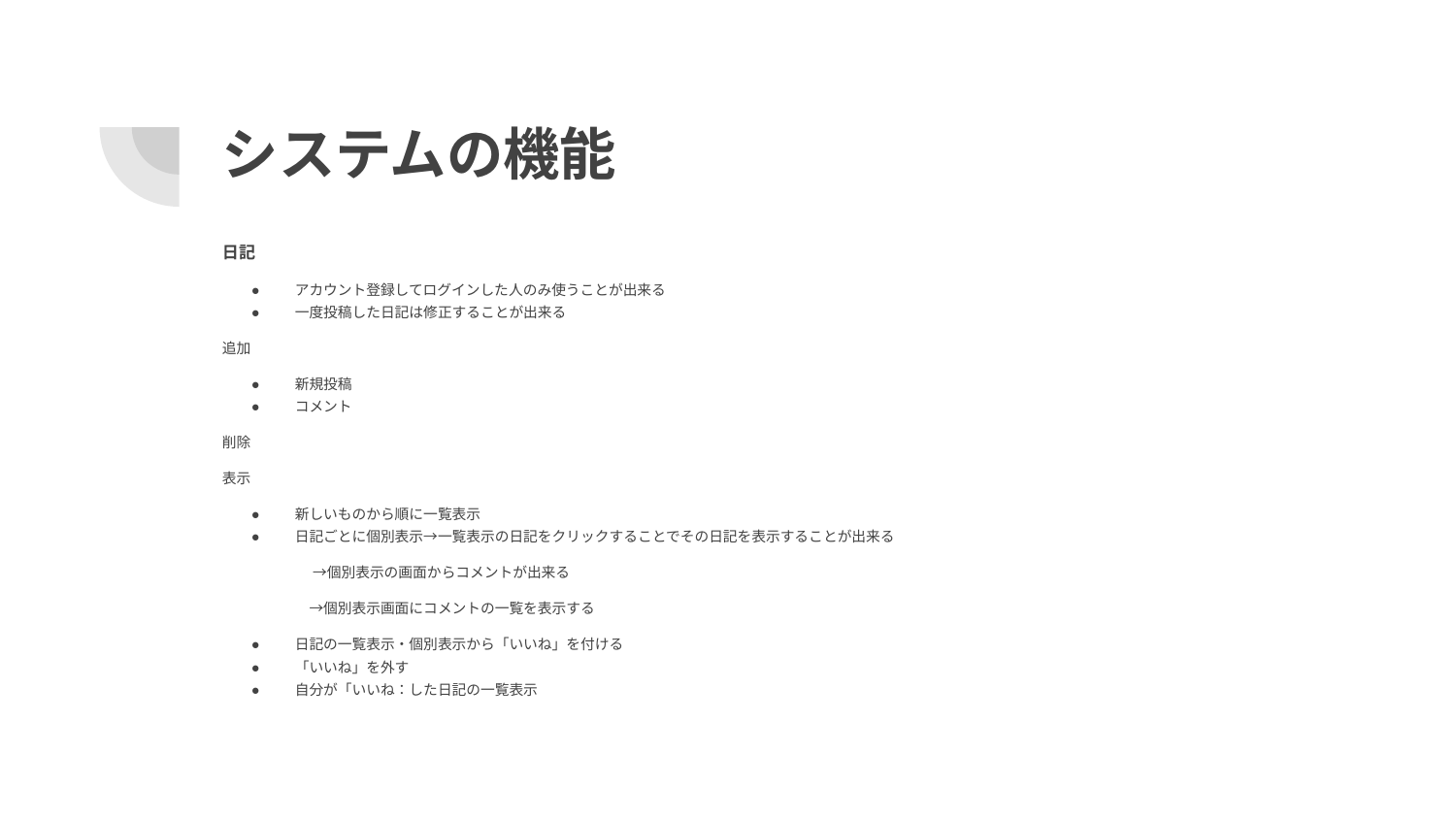

# システムの機能
日記
アカウント登録してログインした人のみ使うことが出来る
一度投稿した日記は修正することが出来る
追加
新規投稿
コメント
削除
表示
新しいものから順に一覧表示
日記ごとに個別表示→一覧表示の日記をクリックすることでその日記を表示することが出来る
		　 →個別表示の画面からコメントが出来る
		　→個別表示画面にコメントの一覧を表示する
日記の一覧表示・個別表示から「いいね」を付ける
「いいね」を外す
自分が「いいね：した日記の一覧表示